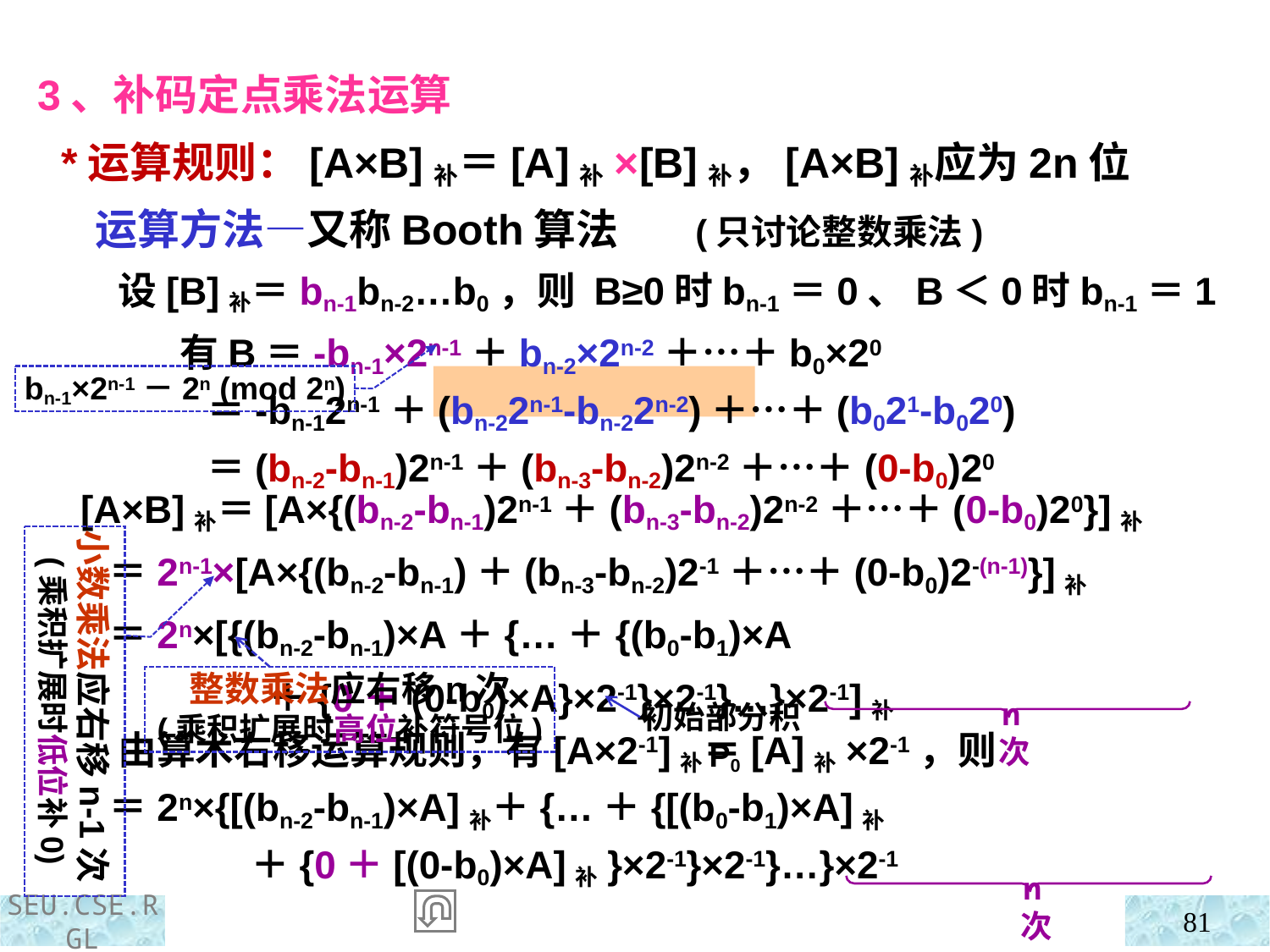

3、补码定点乘法运算
  *运算规则：[A×B]补＝[A]补×[B]补，[A×B]补应为2n位
     运算方法—又称Booth算法       (只讨论整数乘法)
        设[B]补＝bn-1bn-2…b0，则 B≥0时bn-1＝0、B＜0时bn-1＝1
               有B＝-bn-1×2n-1＋bn-2×2n-2＋…＋b0×20
                  ＝-bn-12n-1＋(bn-22n-1-bn-22n-2)＋…＋(b021-b020)
                  ＝(bn-2-bn-1)2n-1＋(bn-3-bn-2)2n-2＋…＋(0-b0)20
bn-1×2n-1－2n (mod 2n)

    [A×B]补＝[A×{(bn-2-bn-1)2n-1＋(bn-3-bn-2)2n-2＋…＋(0-b0)20}]补
       ＝2n-1×[A×{(bn-2-bn-1)＋(bn-3-bn-2)2-1＋…＋(0-b0)2-(n-1)}]补
       ＝2n×[{(bn-2-bn-1)×A＋{…＋{(b0-b1)×A
                         ＋{0＋(0-b0)×A}×2-1}×2-1}…}×2-1]补
小数乘法应右移n-1次(乘积扩展时低位补0)
整数乘法应右移n次
(乘积扩展时高位补符号位)

n次
初始部分积P0
        由算术右移运算规则，有[A×2-1]补＝[A]补×2-1，则
       ＝2n×{[(bn-2-bn-1)×A]补＋{…＋{[(b0-b1)×A]补
                       ＋{0＋[(0-b0)×A]补}×2-1}×2-1}…}×2-1

n次

81